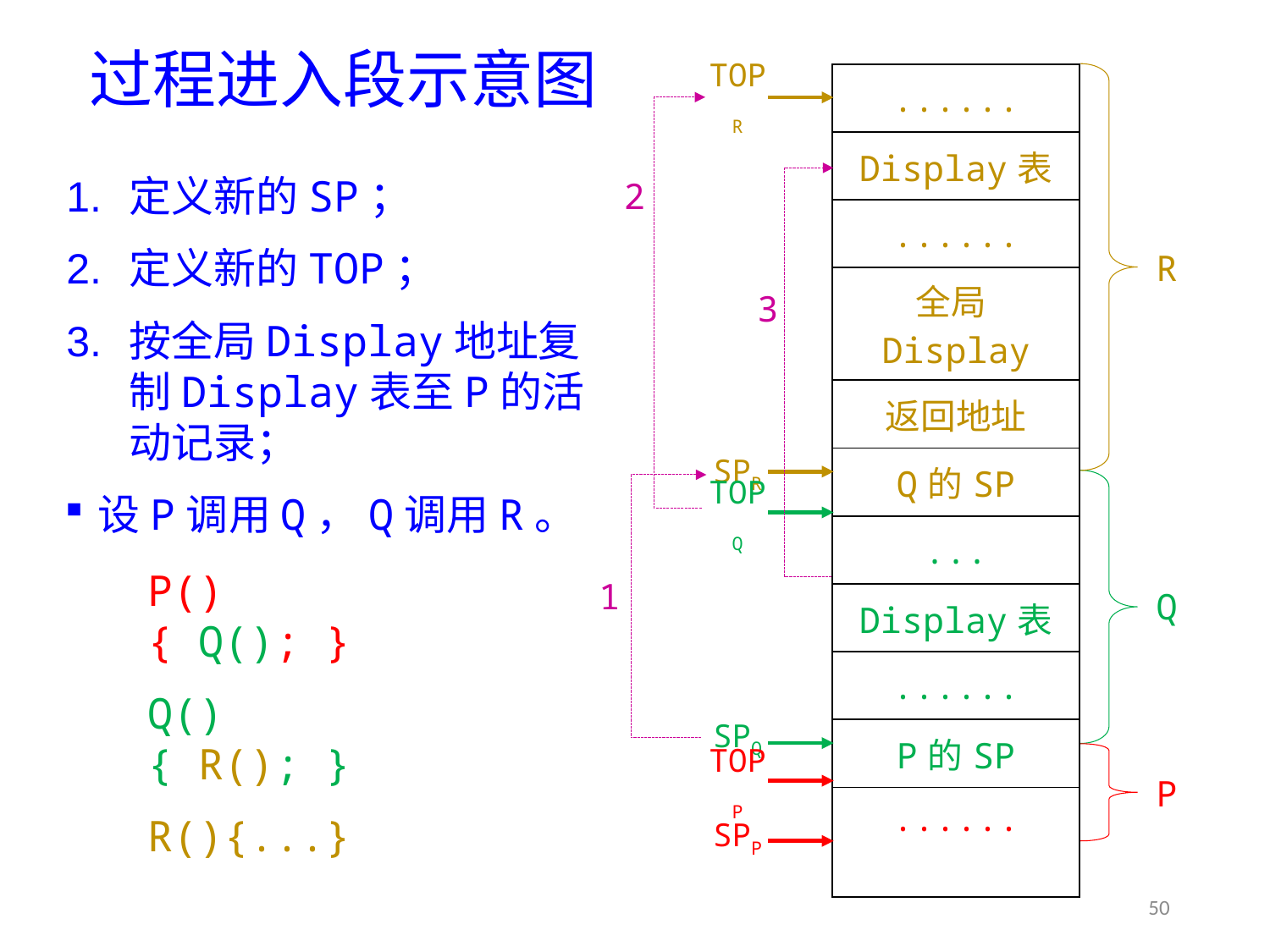

# 过程进入段示意图

R
TOPR
SPR
| ...... |
| --- |
| Display表 |
| ...... |
| 全局Display |
| 返回地址 |
| Q的SP |
| ... |
| Display表 |
| ...... |
| P的SP |
| ...... |

2
定义新的SP；
定义新的TOP；
按全局Display地址复制Display表至P的活动记录；
设P调用Q，Q调用R。

3

Q

1
TOPQ
SPQ
P()
{ Q(); }
Q()
{ R(); }
R(){...}

P
TOPP
SPP
50